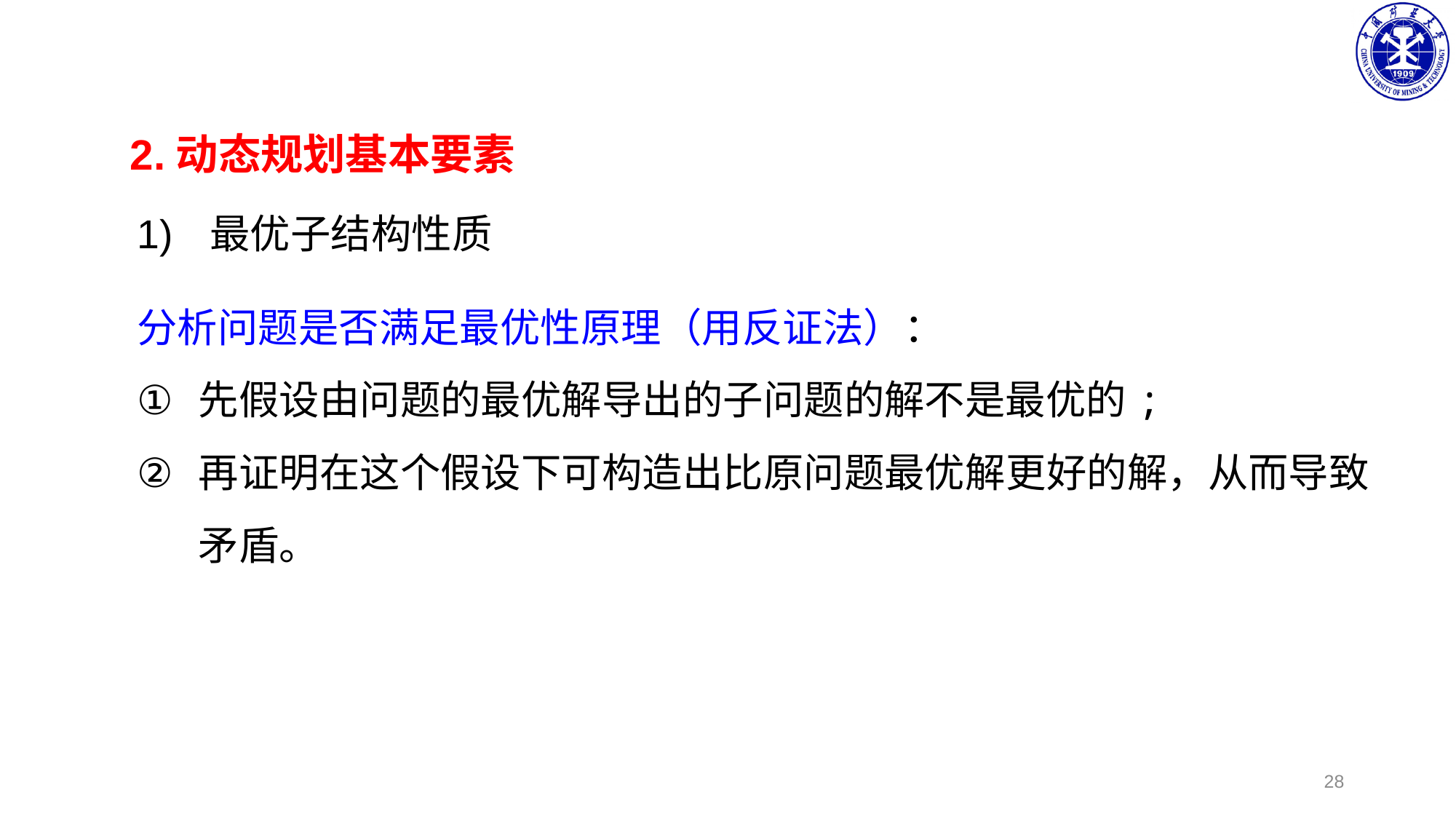

2.动态规划基本要素

最优子结构性质
分析问题是否满足最优性原理（用反证法）：
先假设由问题的最优解导出的子问题的解不是最优的;
再证明在这个假设下可构造出比原问题最优解更好的解，从而导致矛盾。
28